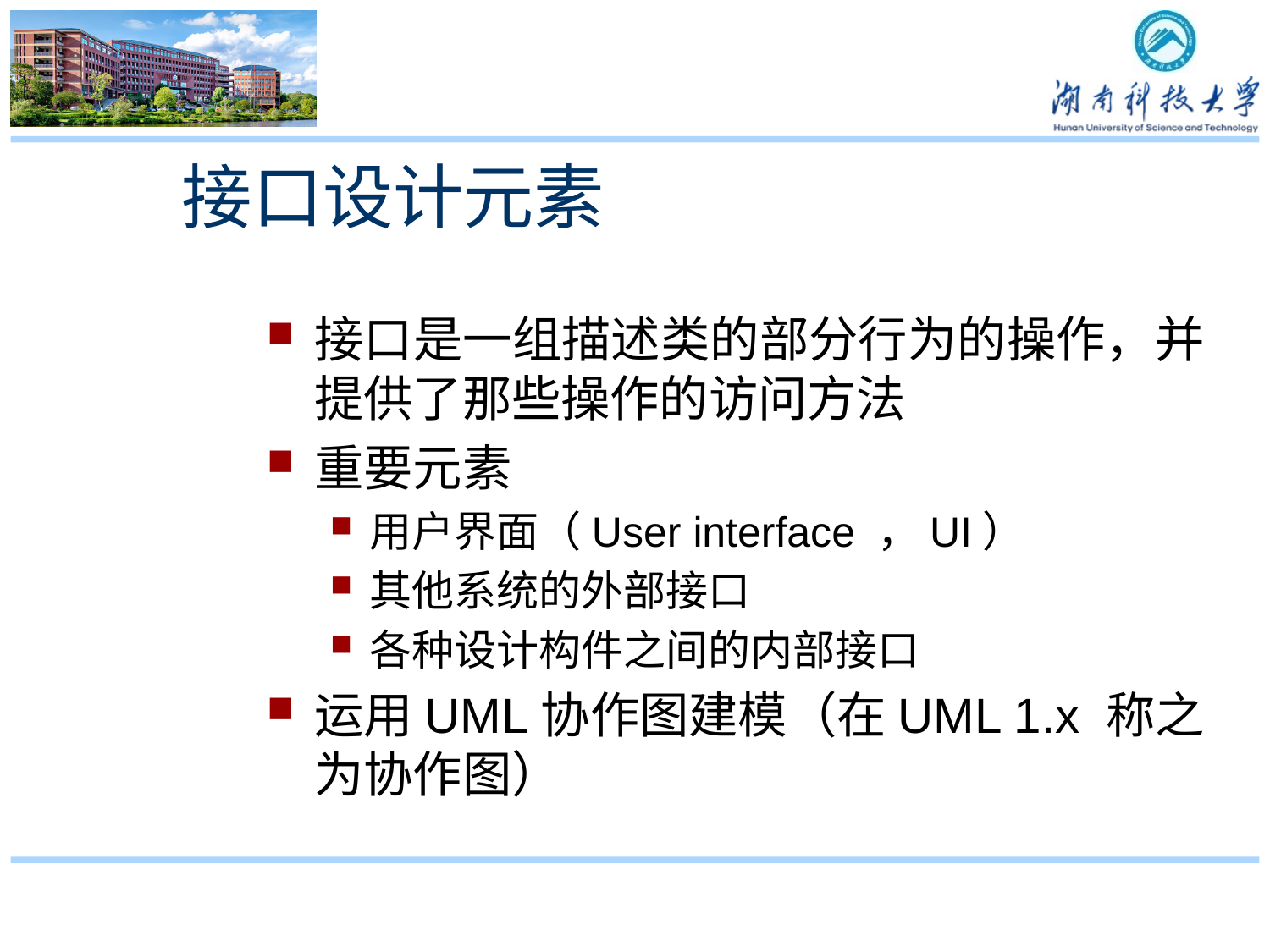

接口设计元素
接口是一组描述类的部分行为的操作，并提供了那些操作的访问方法
重要元素
用户界面（User interface ，UI）
其他系统的外部接口
各种设计构件之间的内部接口
运用UML协作图建模（在UML 1.x 称之为协作图）
64